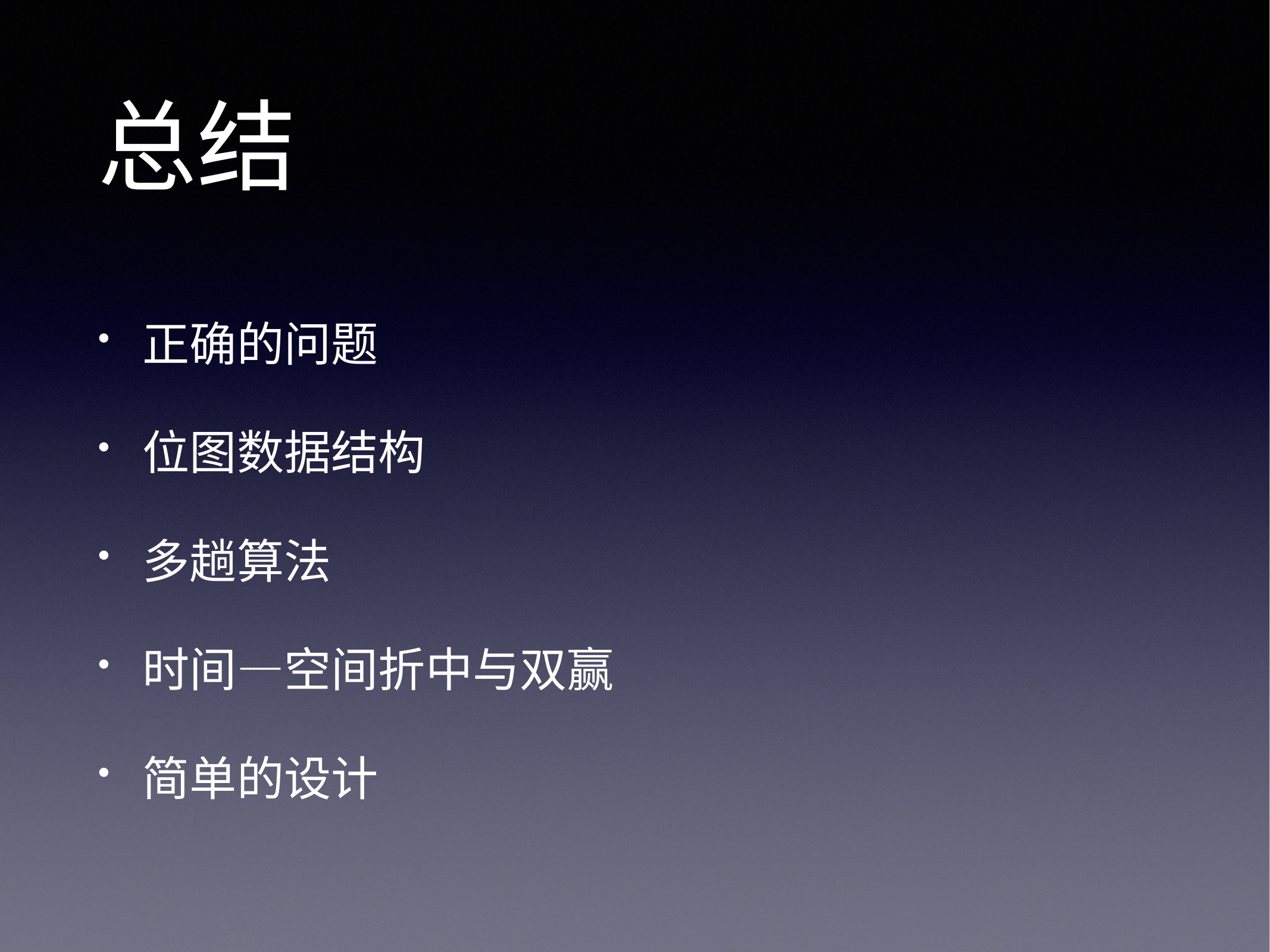

# 总结
正确的问题
位图数据结构
多趟算法
时间—空间折中与双赢
简单的设计